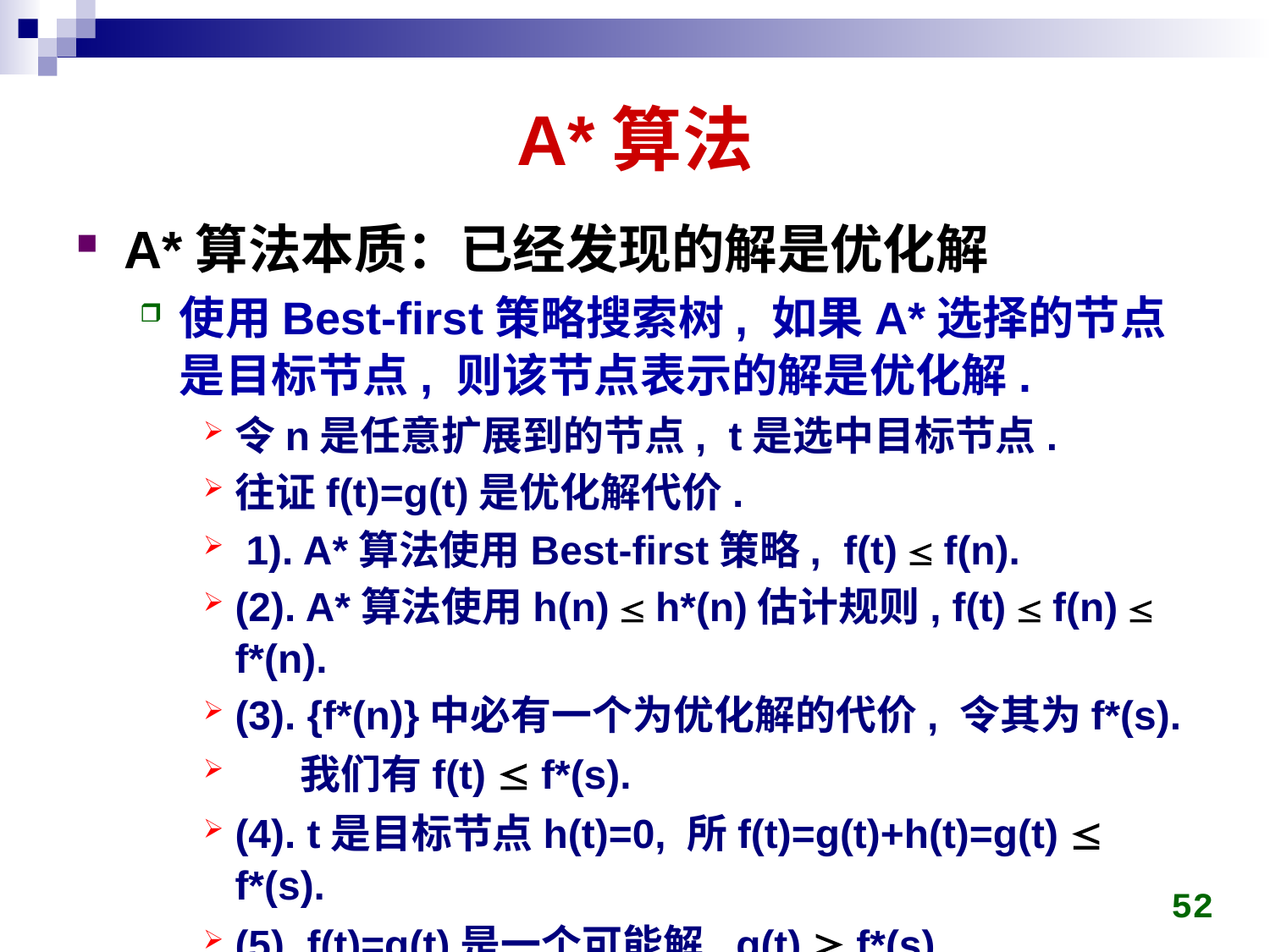

# A*算法
A*算法本质：已经发现的解是优化解
使用Best-first策略搜索树, 如果A*选择的节点是目标节点, 则该节点表示的解是优化解.
令n是任意扩展到的节点,  t是选中目标节点.
往证f(t)=g(t)是优化解代价.
 1). A*算法使用Best-first策略,  f(t) ≤ f(n).
(2). A*算法使用h(n) ≤ h*(n)估计规则, f(t) ≤ f(n) ≤ f*(n).
(3). {f*(n)}中必有一个为优化解的代价, 令其为f*(s).
      我们有f(t) ≤ f*(s).
(4). t是目标节点h(t)=0, 所f(t)=g(t)+h(t)=g(t) ≤ f*(s).
(5). f(t)=g(t)是一个可能解, g(t) ≥ f*(s), f(t)=g(t)=f*(s).

52